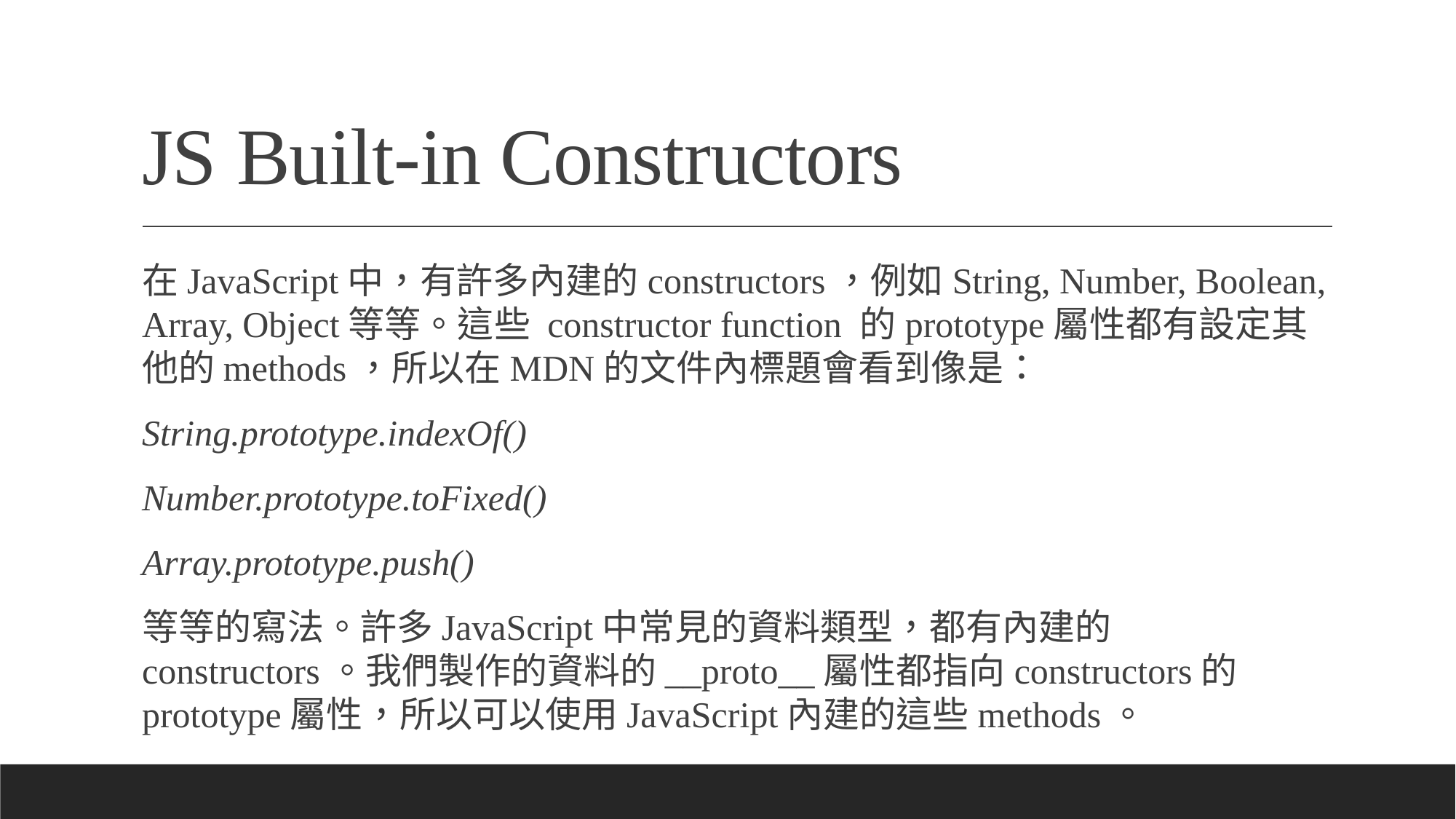

# JS Built-in Constructors
在JavaScript中，有許多內建的constructors，例如String, Number, Boolean, Array, Object等等。這些 constructor function 的prototype屬性都有設定其他的methods，所以在MDN的文件內標題會看到像是：
String.prototype.indexOf()
Number.prototype.toFixed()
Array.prototype.push()
等等的寫法。許多JavaScript中常見的資料類型，都有內建的constructors。我們製作的資料的__proto__屬性都指向constructors的prototype屬性，所以可以使用JavaScript內建的這些methods。